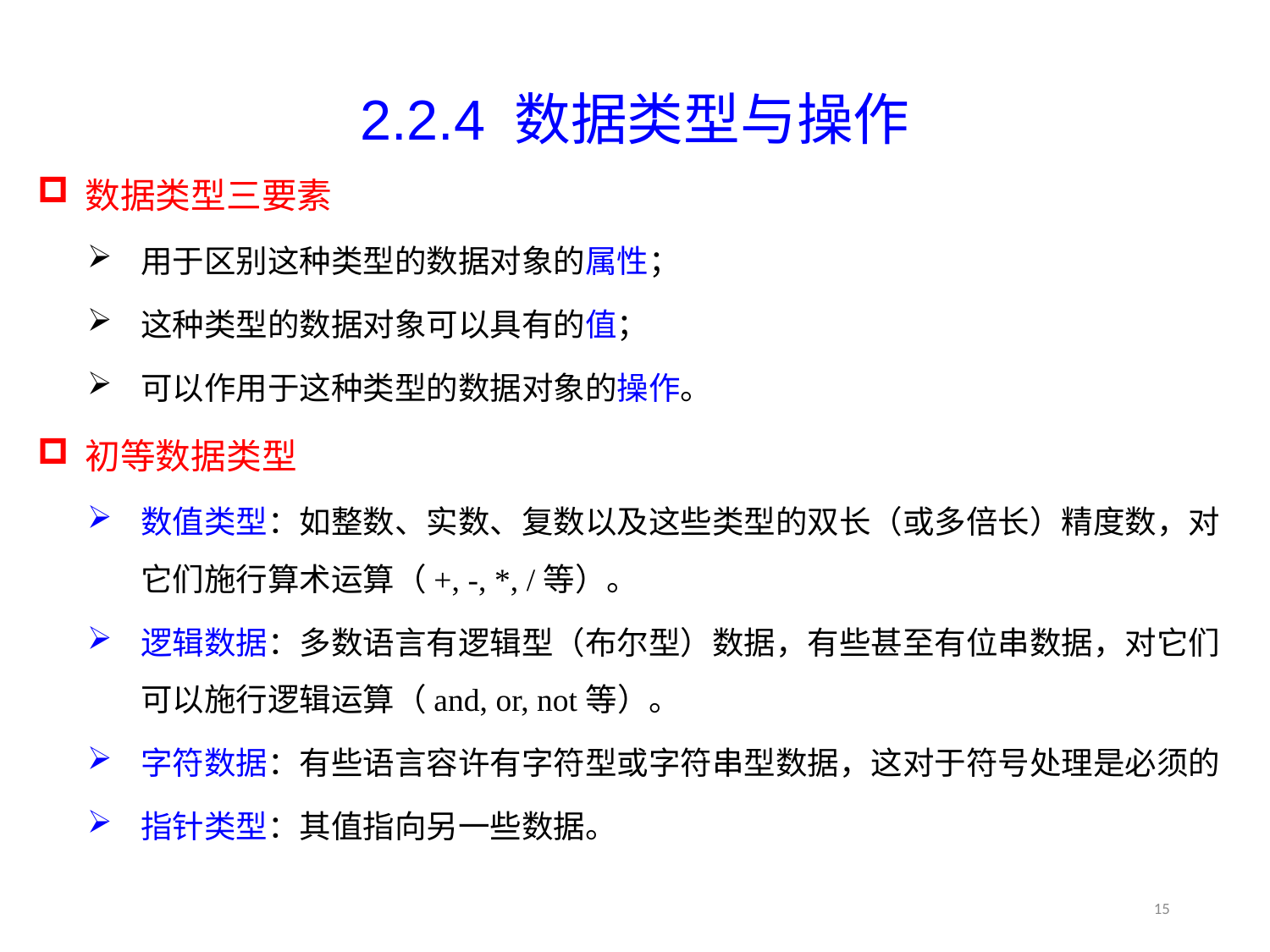

2.2 高级语言的一般特性
2.2.4 数据类型与操作
数据类型三要素
用于区别这种类型的数据对象的属性；
这种类型的数据对象可以具有的值；
可以作用于这种类型的数据对象的操作。
初等数据类型
数值类型：如整数、实数、复数以及这些类型的双长（或多倍长）精度数，对它们施行算术运算（+, -, *, /等）。
逻辑数据：多数语言有逻辑型（布尔型）数据，有些甚至有位串数据，对它们可以施行逻辑运算（and, or, not等）。
字符数据：有些语言容许有字符型或字符串型数据，这对于符号处理是必须的
指针类型：其值指向另一些数据。
15